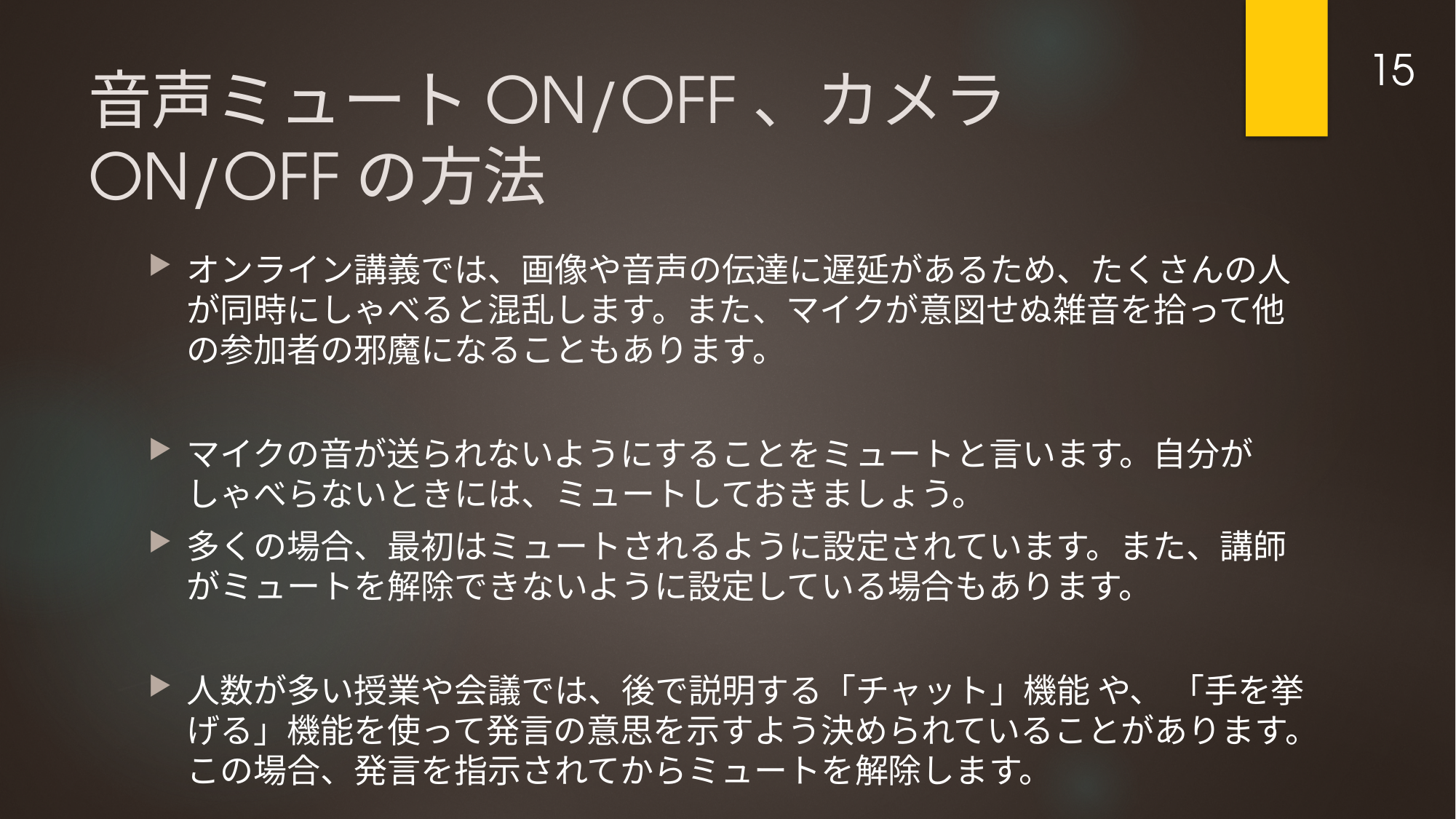

15
# 音声ミュートON/OFF、カメラON/OFFの方法
オンライン講義では、画像や音声の伝達に遅延があるため、たくさんの人が同時にしゃべると混乱します。また、マイクが意図せぬ雑音を拾って他の参加者の邪魔になることもあります。

マイクの音が送られないようにすることをミュートと言います。自分がしゃべらないときには、ミュートしておきましょう。
多くの場合、最初はミュートされるように設定されています。また、講師がミュートを解除できないように設定している場合もあります。

人数が多い授業や会議では、後で説明する「チャット」機能 や、 「手を挙げる」機能を使って発言の意思を示すよう決められていることがあります。この場合、発言を指示されてからミュートを解除します。